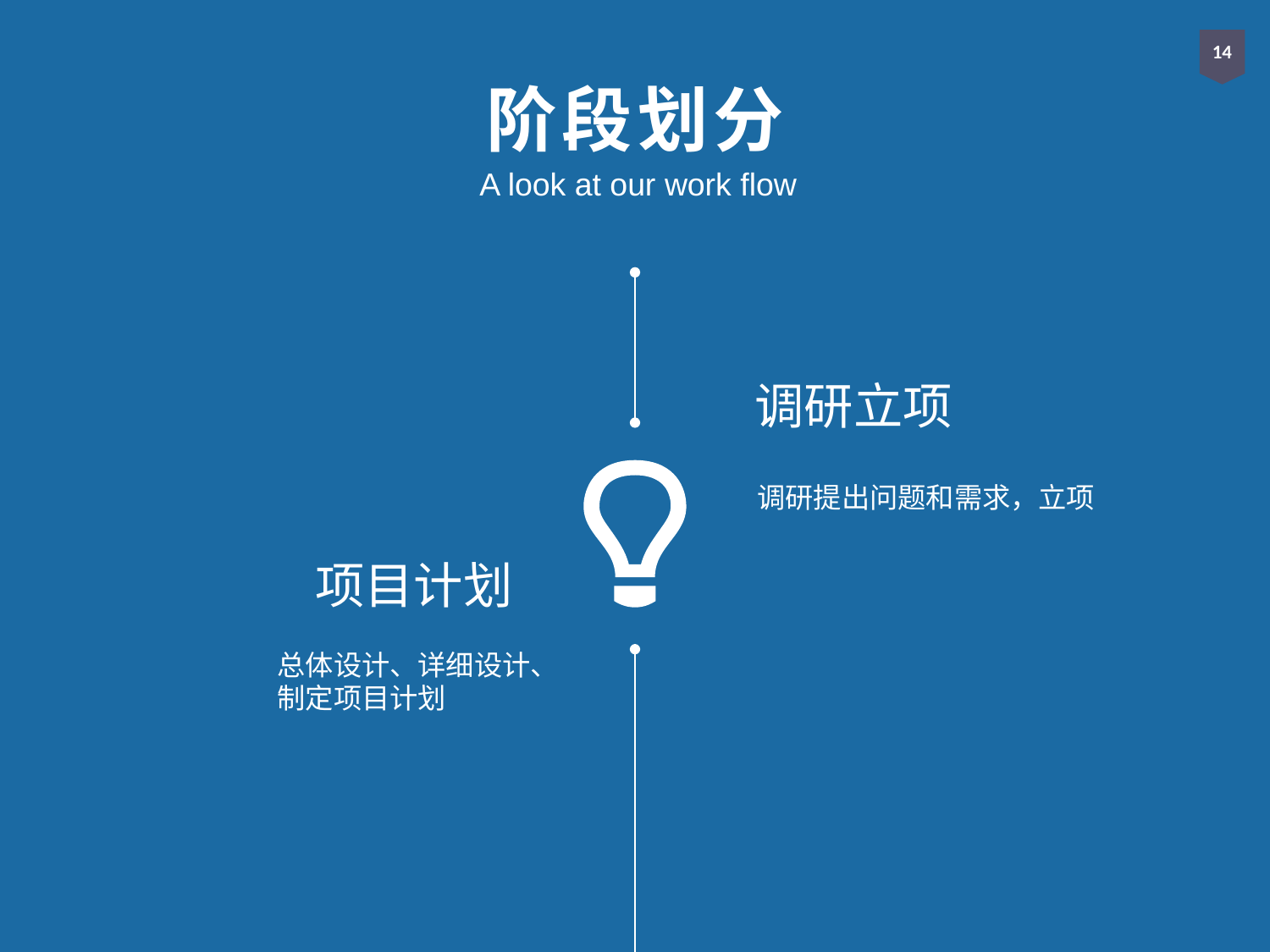

14
# 阶段划分
A look at our work flow
调研立项
调研提出问题和需求，立项

项目计划

总体设计、详细设计、
制定项目计划